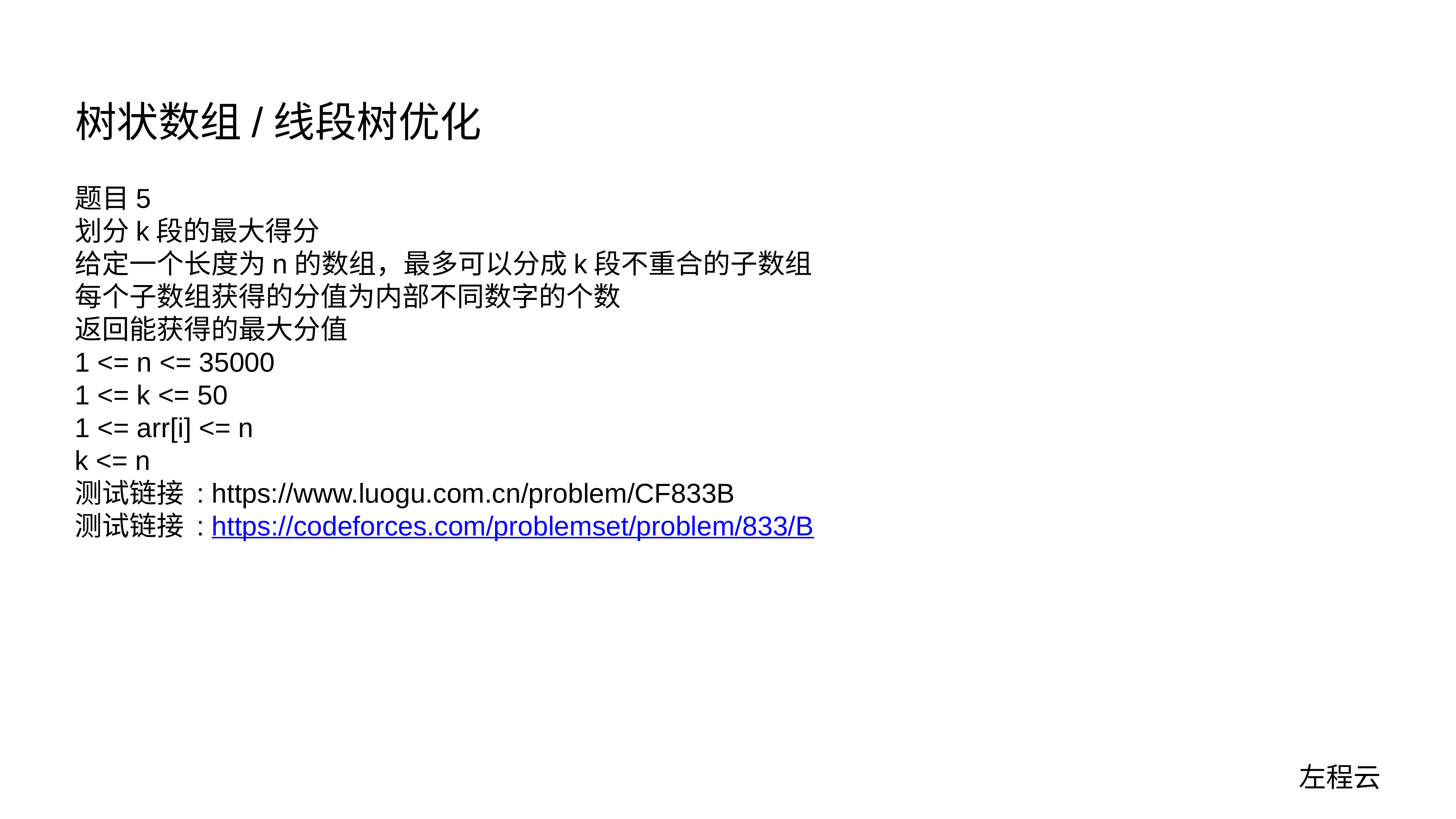

# 树状数组/线段树优化
题目5
划分k段的最大得分
给定一个长度为n的数组，最多可以分成k段不重合的子数组
每个子数组获得的分值为内部不同数字的个数
返回能获得的最大分值
1 <= n <= 35000
1 <= k <= 50
1 <= arr[i] <= n
k <= n
测试链接 : https://www.luogu.com.cn/problem/CF833B
测试链接 : https://codeforces.com/problemset/problem/833/B
左程云